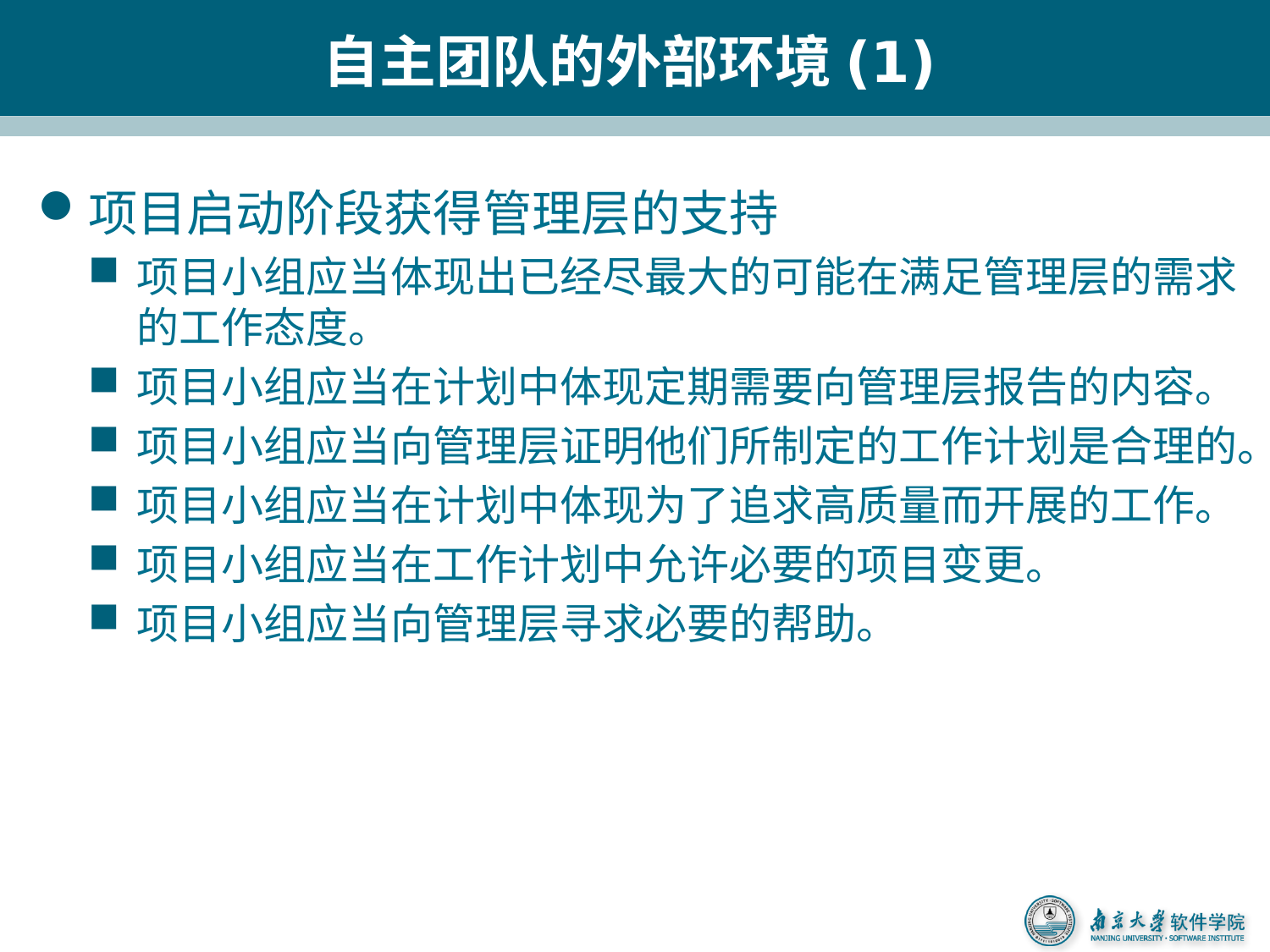

# 自主团队的外部环境(1)
项目启动阶段获得管理层的支持
项目小组应当体现出已经尽最大的可能在满足管理层的需求的工作态度。
项目小组应当在计划中体现定期需要向管理层报告的内容。
项目小组应当向管理层证明他们所制定的工作计划是合理的。
项目小组应当在计划中体现为了追求高质量而开展的工作。
项目小组应当在工作计划中允许必要的项目变更。
项目小组应当向管理层寻求必要的帮助。